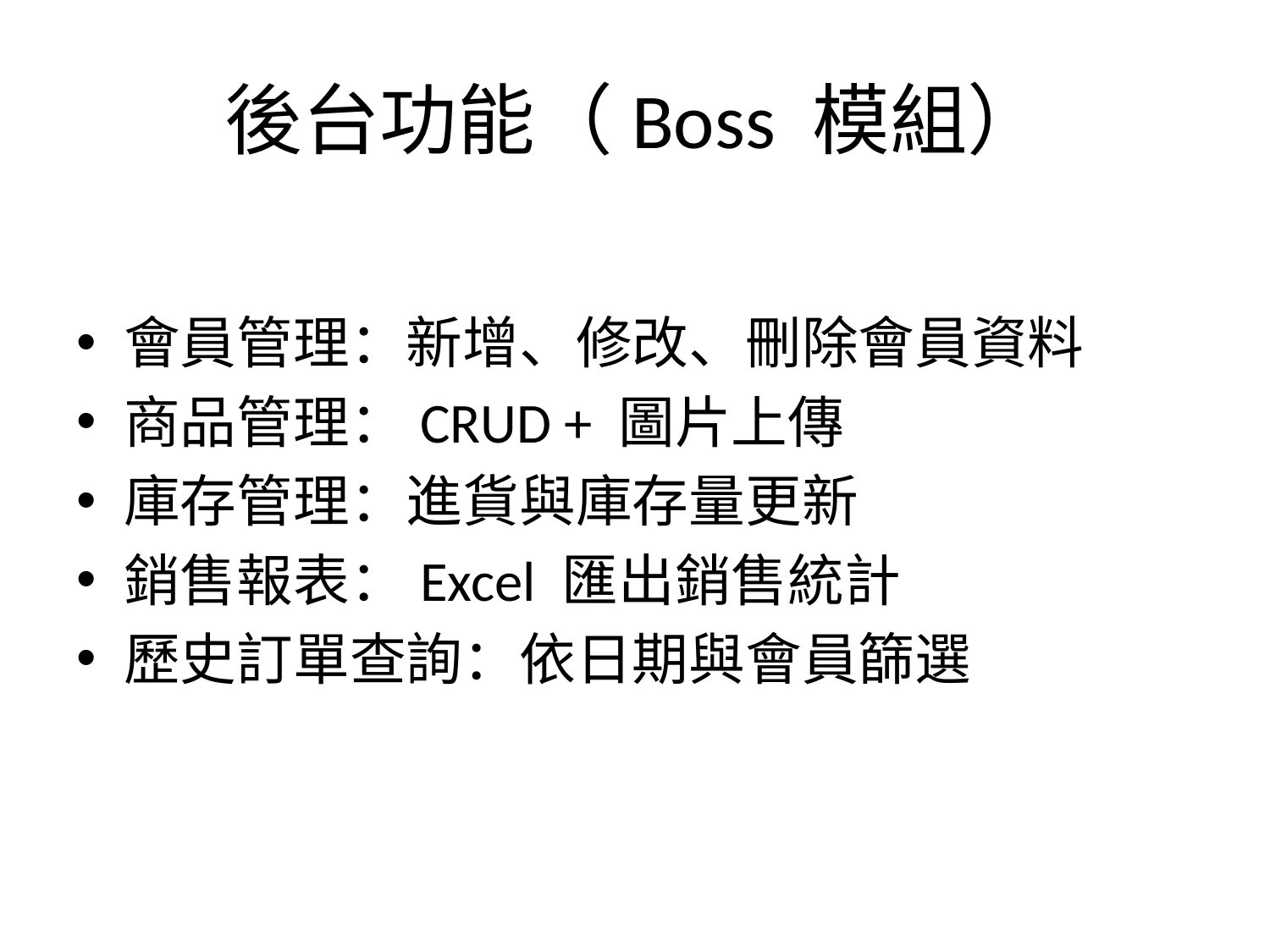

# 後台功能（Boss 模組）

會員管理：新增、修改、刪除會員資料
商品管理：CRUD + 圖片上傳
庫存管理：進貨與庫存量更新
銷售報表：Excel 匯出銷售統計
歷史訂單查詢：依日期與會員篩選